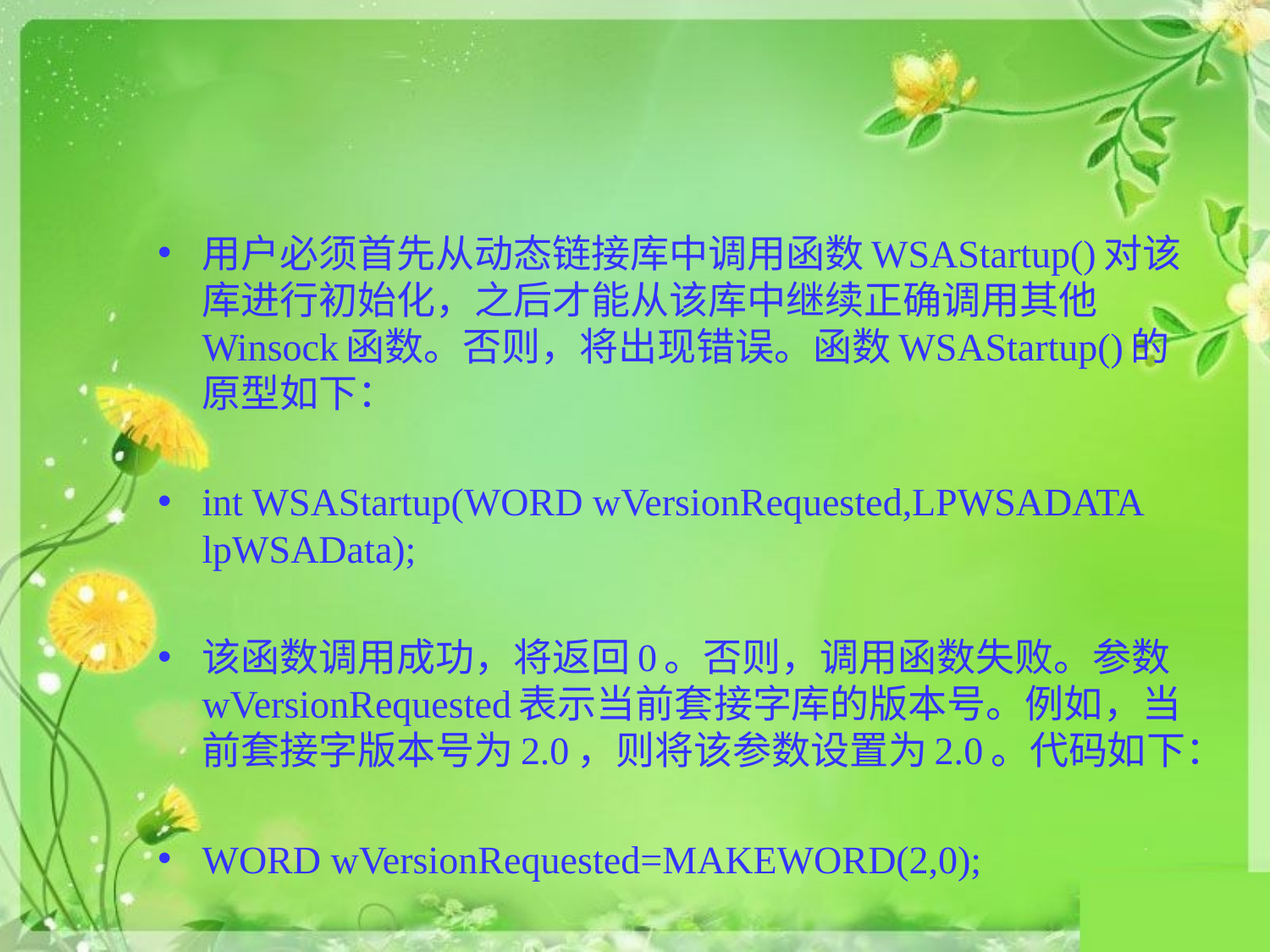

#
用户必须首先从动态链接库中调用函数WSAStartup()对该库进行初始化，之后才能从该库中继续正确调用其他Winsock函数。否则，将出现错误。函数WSAStartup()的原型如下：

int WSAStartup(WORD wVersionRequested,LPWSADATA lpWSAData);

该函数调用成功，将返回0。否则，调用函数失败。参数wVersionRequested表示当前套接字库的版本号。例如，当前套接字版本号为2.0，则将该参数设置为2.0。代码如下：

WORD wVersionRequested=MAKEWORD(2,0);